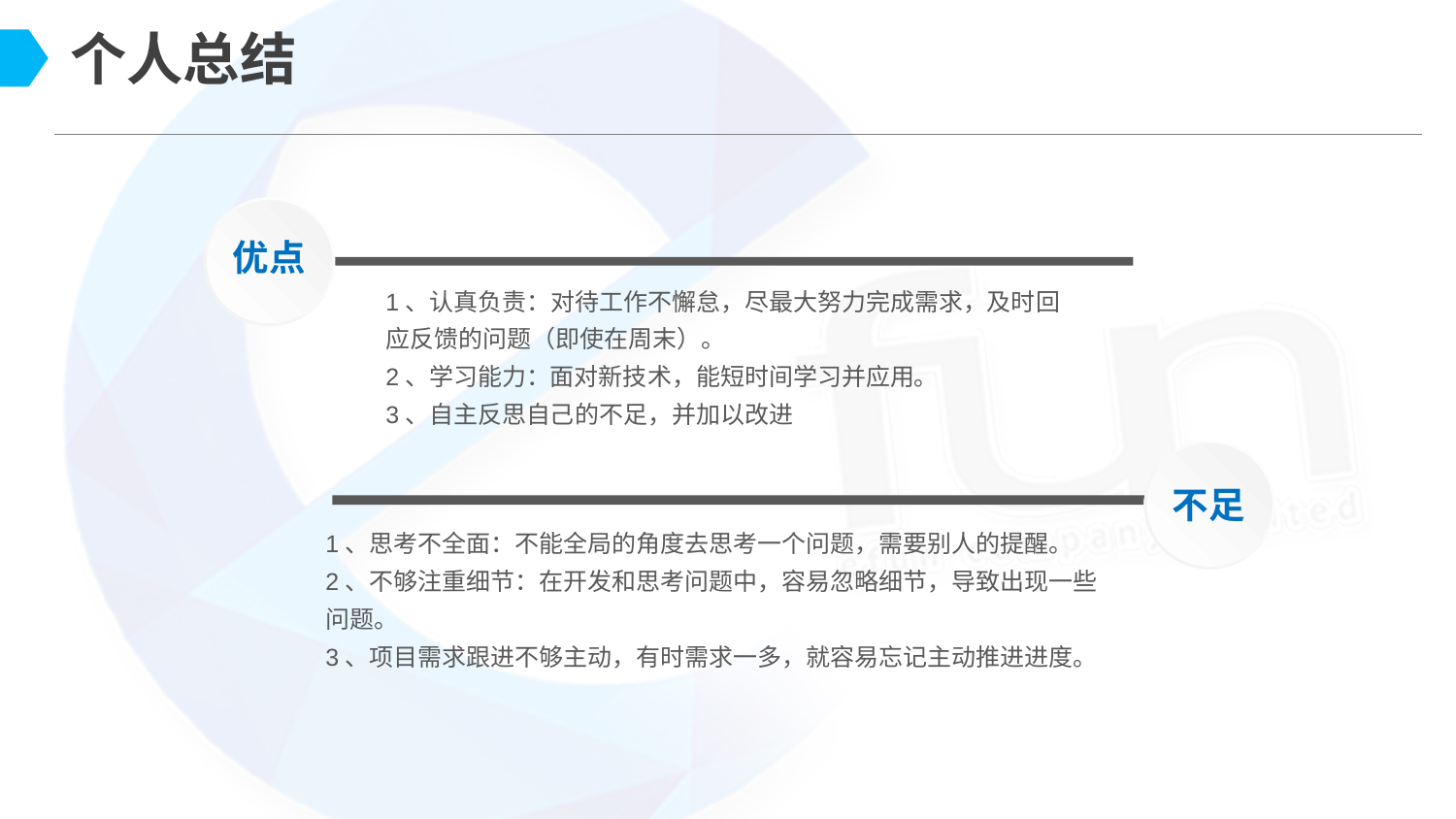

个人总结

优点

1、认真负责：对待工作不懈怠，尽最大努力完成需求，及时回应反馈的问题（即使在周末）。
2、学习能力：面对新技术，能短时间学习并应用。
3、自主反思自己的不足，并加以改进

不足

1、思考不全面：不能全局的角度去思考一个问题，需要别人的提醒。
2、不够注重细节：在开发和思考问题中，容易忽略细节，导致出现一些问题。
3、项目需求跟进不够主动，有时需求一多，就容易忘记主动推进进度。